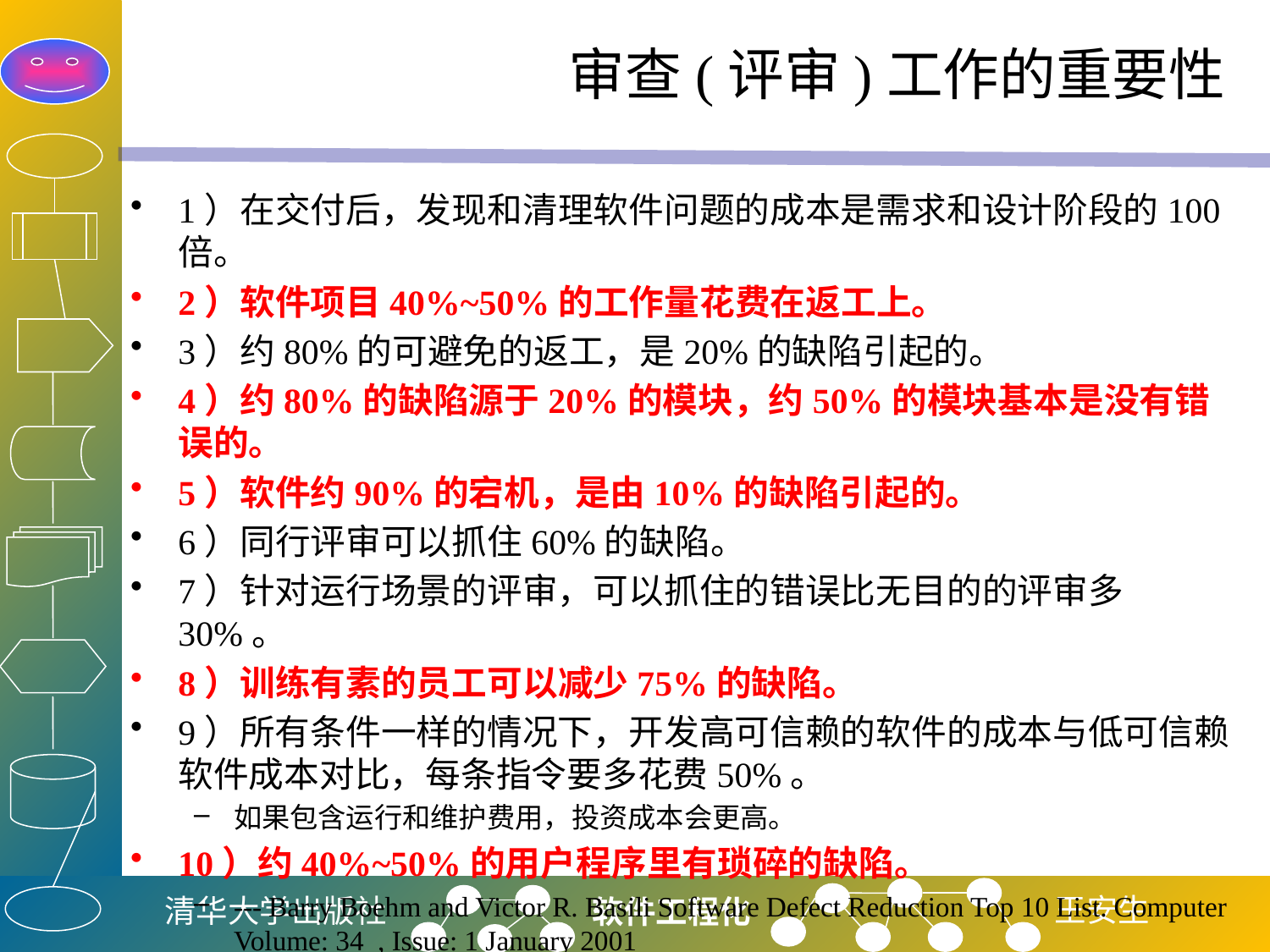

# 审查(评审)工作的重要性
1）在交付后，发现和清理软件问题的成本是需求和设计阶段的100倍。
2）软件项目40%~50%的工作量花费在返工上。
3）约80%的可避免的返工，是20%的缺陷引起的。
4）约80%的缺陷源于20%的模块，约50%的模块基本是没有错误的。
5）软件约90%的宕机，是由10%的缺陷引起的。
6）同行评审可以抓住60%的缺陷。
7）针对运行场景的评审，可以抓住的错误比无目的的评审多30%。
8）训练有素的员工可以减少75%的缺陷。
9）所有条件一样的情况下，开发高可信赖的软件的成本与低可信赖软件成本对比，每条指令要多花费50%。
如果包含运行和维护费用，投资成本会更高。
10）约40%~50%的用户程序里有琐碎的缺陷。
--- Barry Boehm and Victor R. Basili Software Defect Reduction Top 10 List. Computer  Volume: 34  , Issue: 1 January 2001